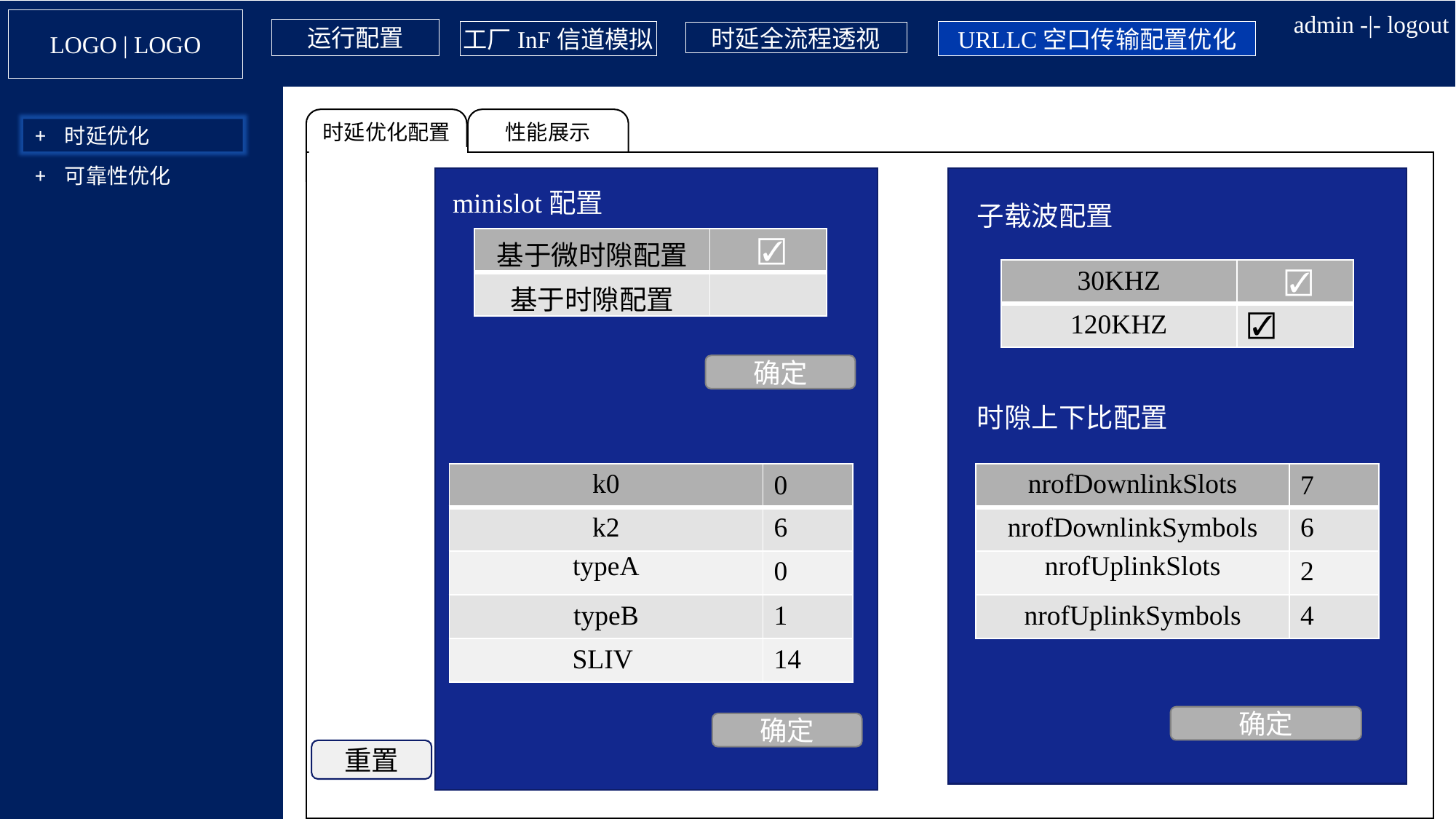

admin -|- logout
LOGO | LOGO
运行配置
工厂InF信道模拟
URLLC空口传输配置优化
时延全流程透视

时延优化配置
性能展示
+ 时延优化

+ 可靠性优化

minislot配置
子载波配置
| 基于微时隙配置 | ☑️ |
| --- | --- |
| 基于时隙配置 |  |
| 30KHZ | ☑️ |
| --- | --- |
| 120KHZ | ☑️ |
确定
时隙上下比配置
| k0 | 0 |
| --- | --- |
| k2 | 6 |
| typeA | 0 |
| typeB | 1 |
| SLIV | 14 |
| nrofDownlinkSlots | 7 |
| --- | --- |
| nrofDownlinkSymbols | 6 |
| nrofUplinkSlots | 2 |
| nrofUplinkSymbols | 4 |
确定
确定
重置